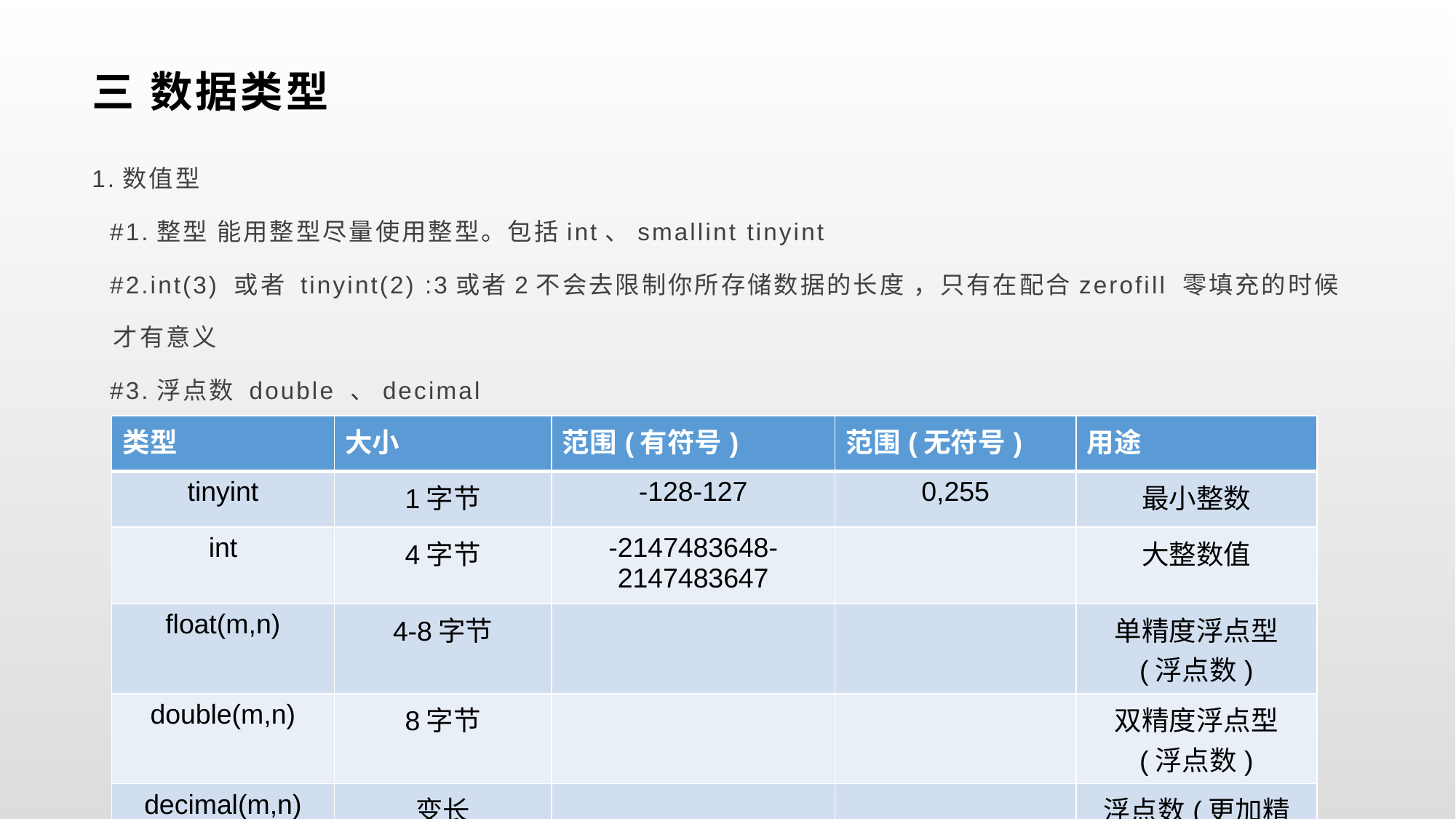

# 三 数据类型
1.数值型
  #1.整型 能⽤整型尽量使⽤整型。包括int、smallint tinyint
  #2.int(3) 或者 tinyint(2) :3或者2不会去限制你所存储数据的⻓度 ，只有在配合zerofill 零填充的时候
  才有意义
  #3.浮点数 double 、decimal
| 类型 | 大小 | 范围(有符号) | 范围(无符号) | 用途 |
| --- | --- | --- | --- | --- |
| tinyint | 1字节 | -128-127 | 0,255 | 最⼩整数 |
| int | 4字节 | -2147483648- 2147483647 |  | ⼤整数值 |
| float(m,n) | 4-8字节 |  |  | 单精度浮点型 (浮点数) |
| double(m,n) | 8字节 |  |  | 双精度浮点型 (浮点数) |
| decimal(m,n) | 变⻓ |  |  | 浮点数(更加精确) |